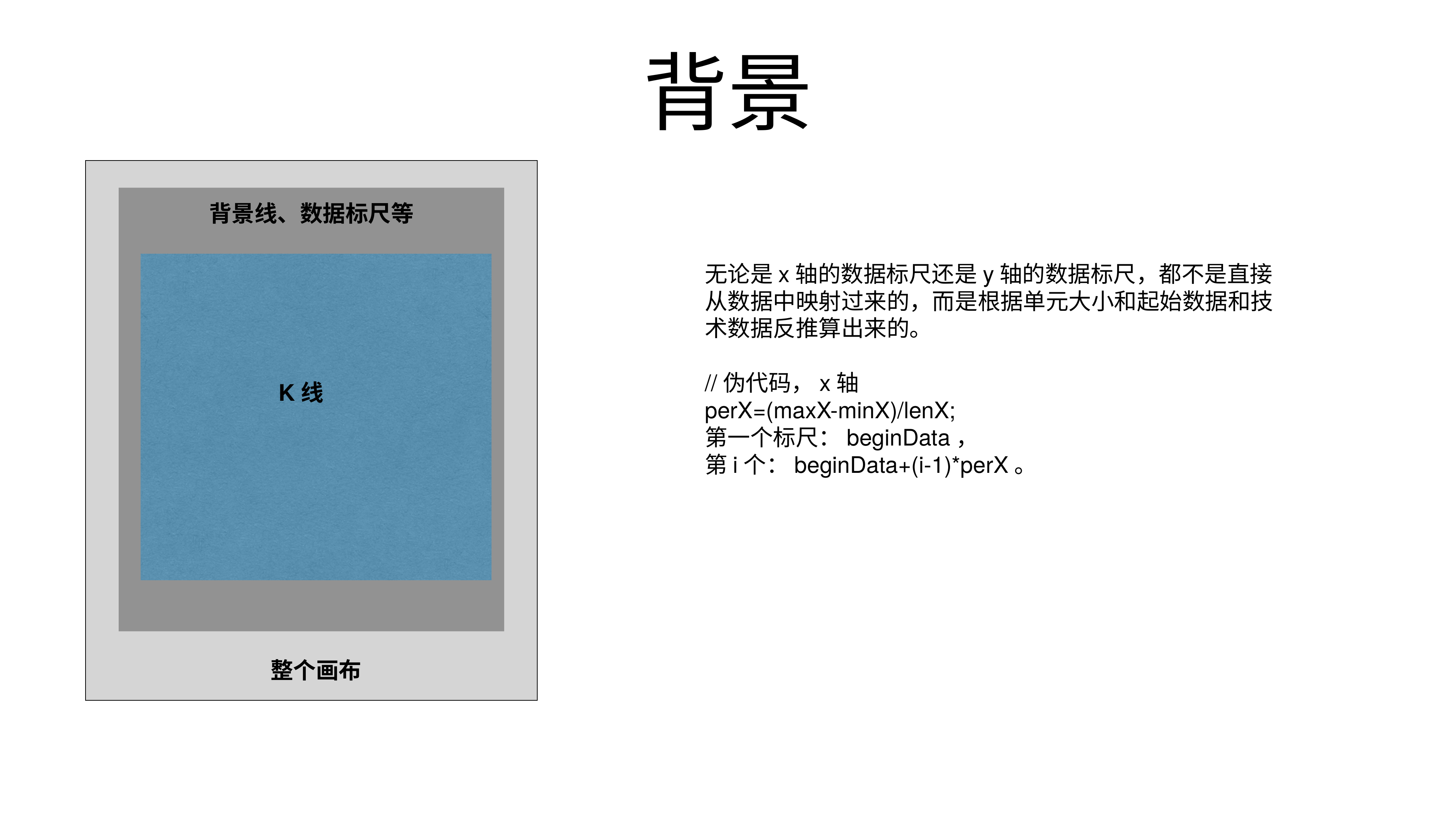

# 背景

背景线、数据标尺等
无论是x轴的数据标尺还是y轴的数据标尺，都不是直接从数据中映射过来的，而是根据单元大小和起始数据和技术数据反推算出来的。

//伪代码，x轴
perX=(maxX-minX)/lenX;
第一个标尺：beginData，
第i个：beginData+(i-1)*perX。

K线
整个画布
14